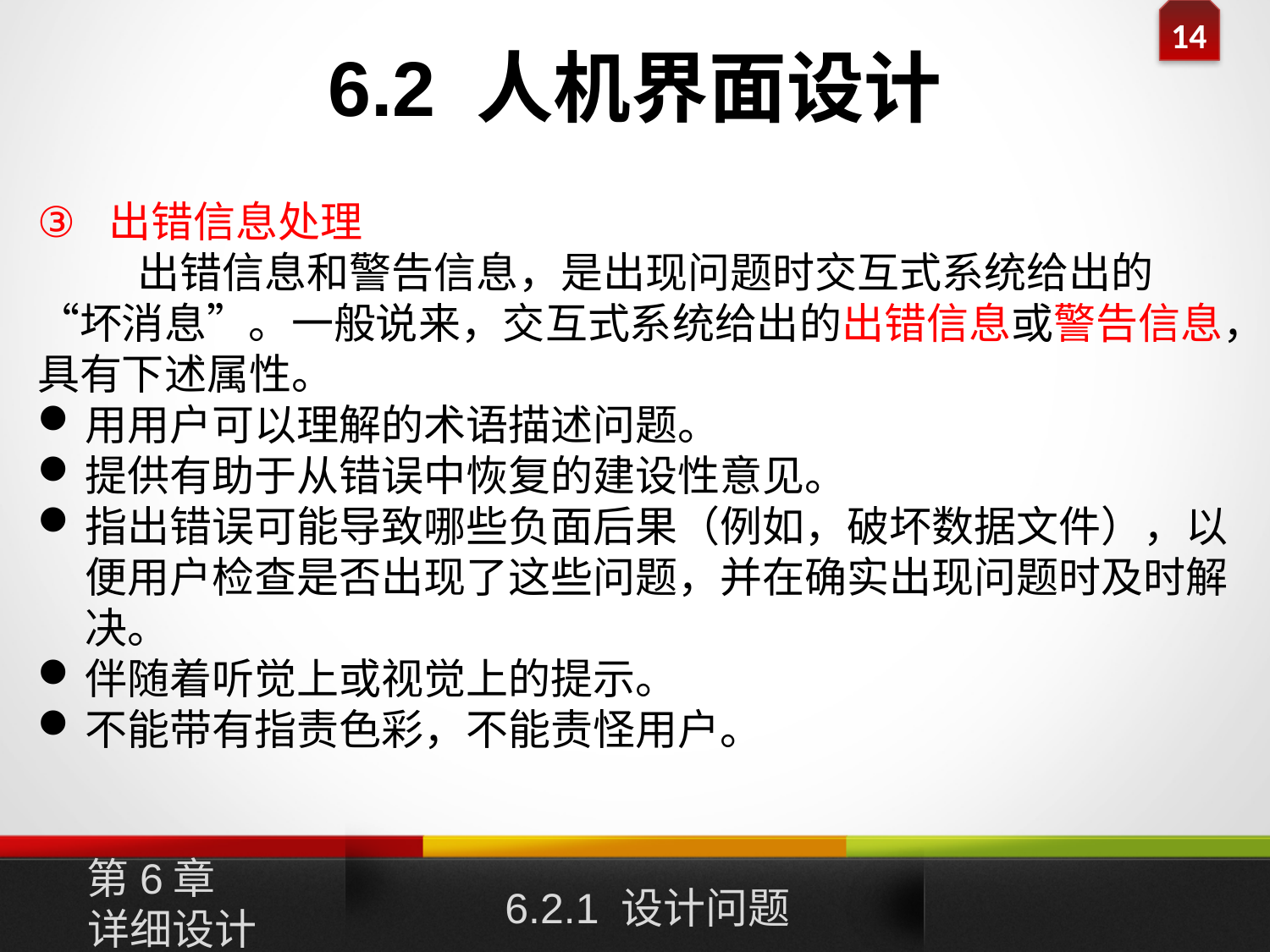

# 6.2 人机界面设计
出错信息处理
出错信息和警告信息，是出现问题时交互式系统给出的“坏消息”。一般说来，交互式系统给出的出错信息或警告信息，具有下述属性。
用用户可以理解的术语描述问题。
提供有助于从错误中恢复的建设性意见。
指出错误可能导致哪些负面后果（例如，破坏数据文件），以便用户检查是否出现了这些问题，并在确实出现问题时及时解决。
伴随着听觉上或视觉上的提示。
不能带有指责色彩，不能责怪用户。
第6章
详细设计
6.2.1 设计问题